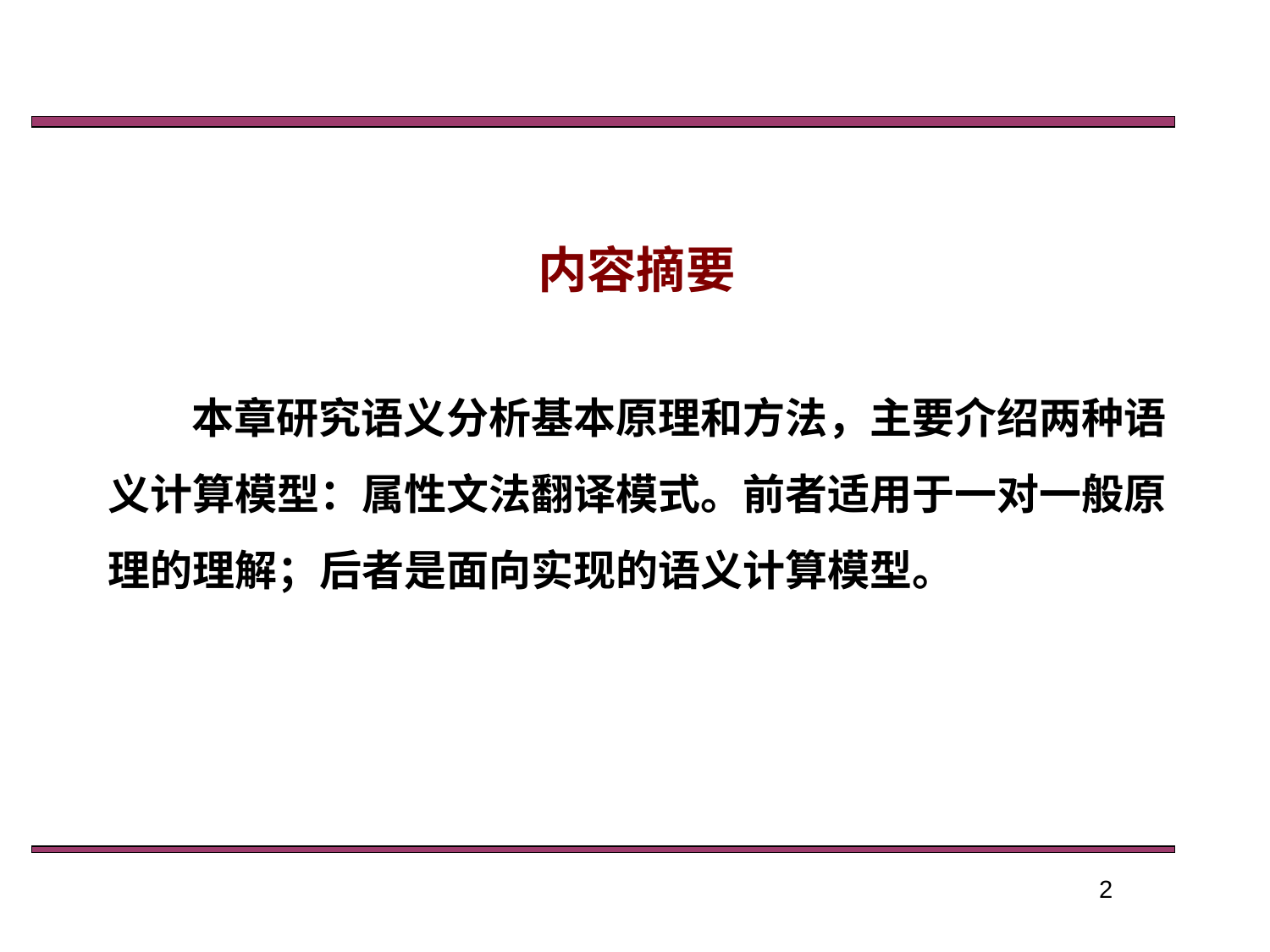

内容摘要
本章研究语义分析基本原理和方法，主要介绍两种语义计算模型：属性文法翻译模式。前者适用于一对一般原理的理解；后者是面向实现的语义计算模型。
2